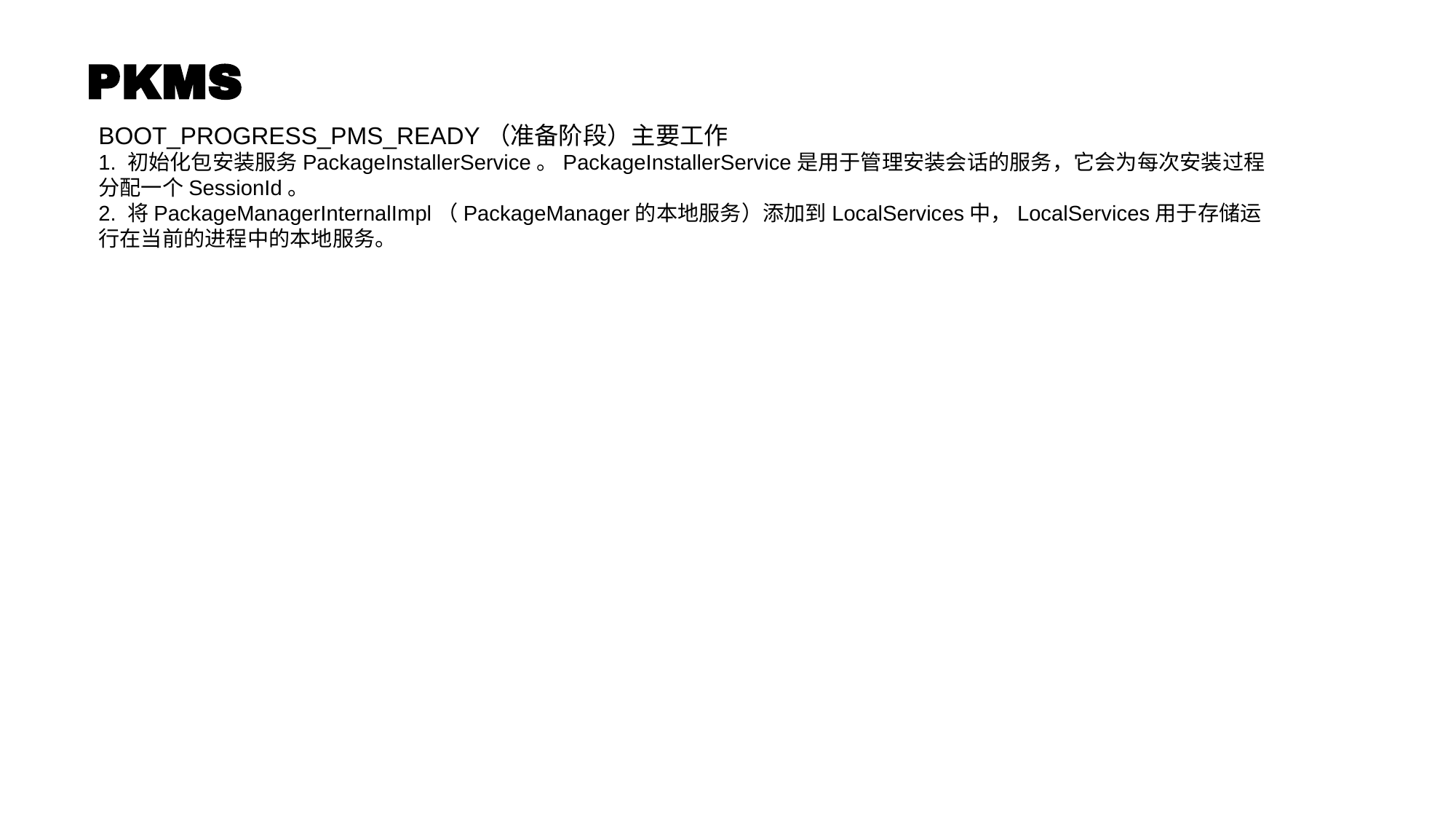

# PKMS
BOOT_PROGRESS_PMS_READY（准备阶段）主要工作
1. 初始化包安装服务PackageInstallerService。PackageInstallerService是用于管理安装会话的服务，它会为每次安装过程分配一个SessionId。
2. 将PackageManagerInternalImpl（PackageManager的本地服务）添加到LocalServices中，LocalServices用于存储运行在当前的进程中的本地服务。